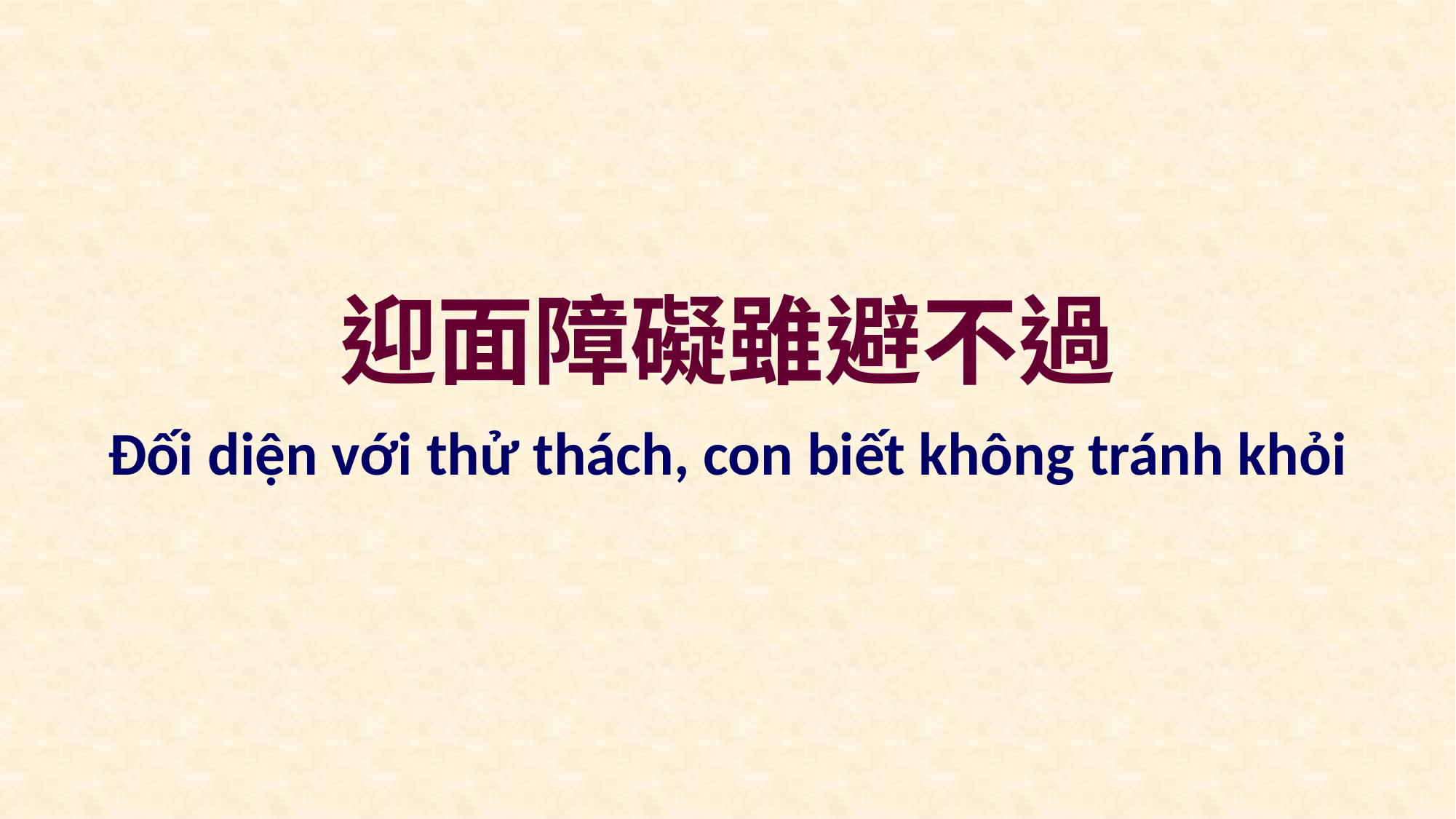

迎面障礙雖避不過
Đối diện với thử thách, con biết không tránh khỏi